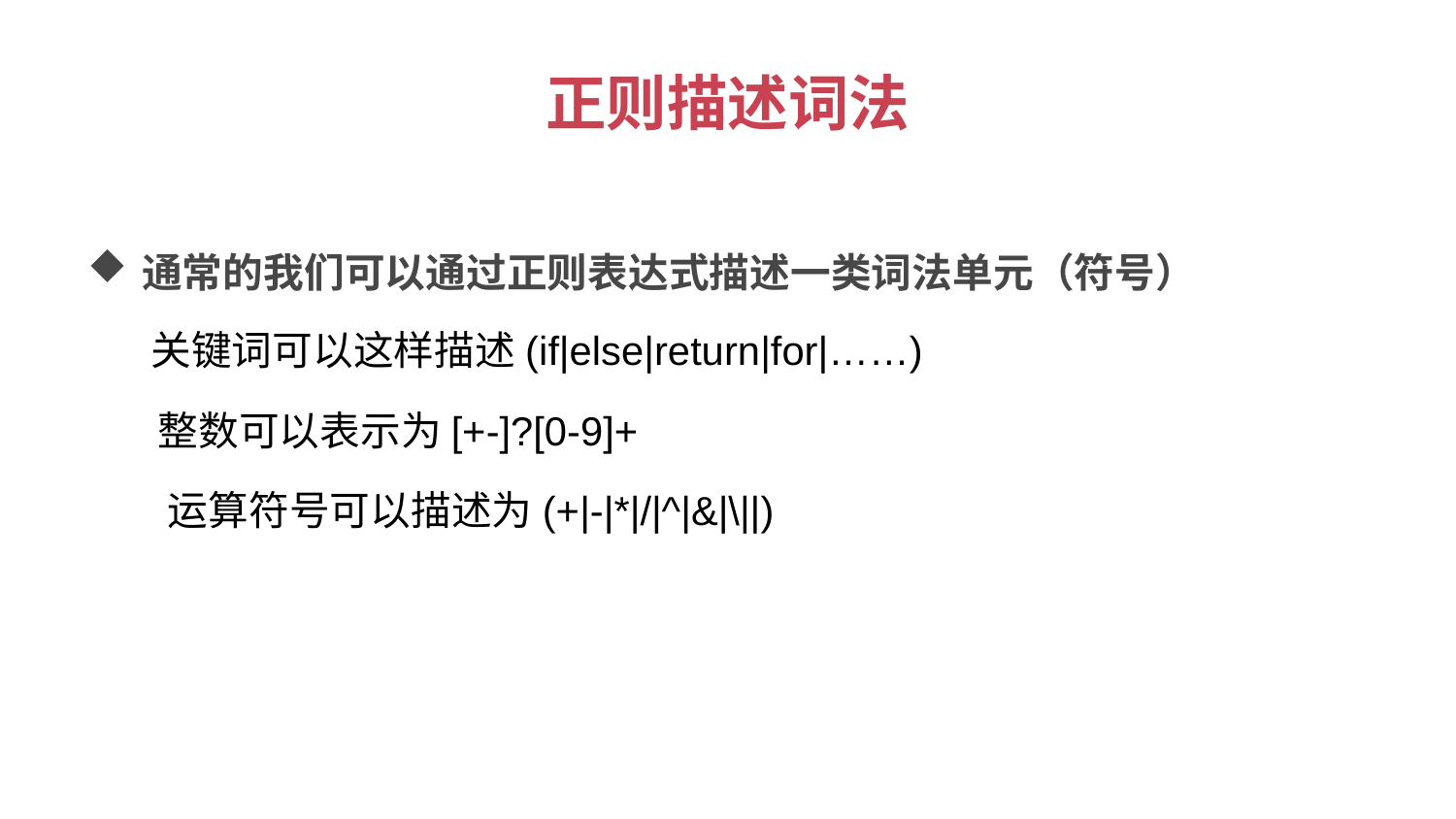

# 正则描述词法
通常的我们可以通过正则表达式描述一类词法单元（符号）
关键词可以这样描述(if|else|return|for|……)
整数可以表示为[+-]?[0-9]+
运算符号可以描述为(+|-|*|/|^|&|\||)